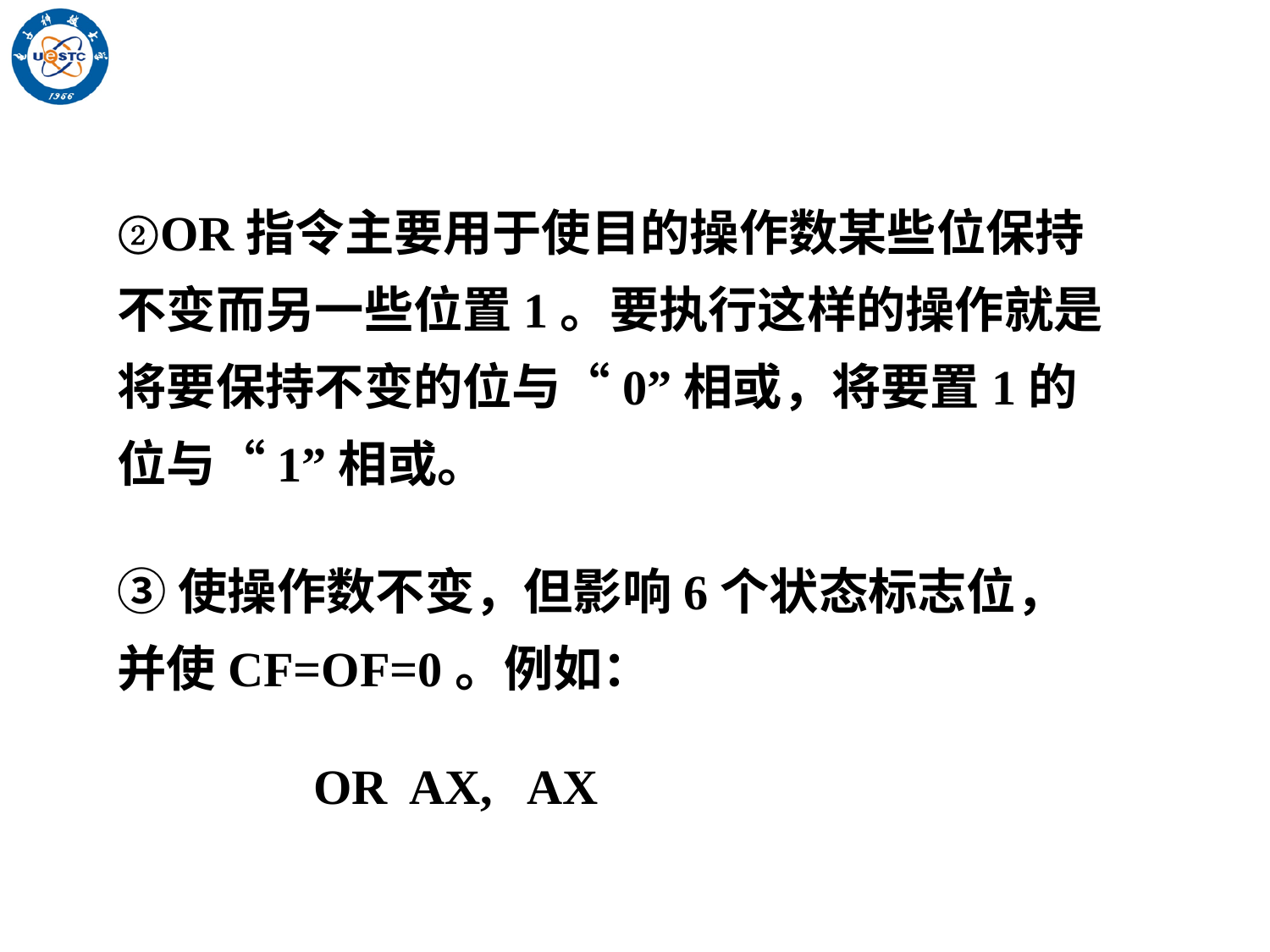

②OR指令主要用于使目的操作数某些位保持不变而另一些位置1。要执行这样的操作就是将要保持不变的位与“0”相或，将要置1的位与“1”相或。
③使操作数不变，但影响6个状态标志位，并使CF=OF=0。例如：
                OR  AX,   AX